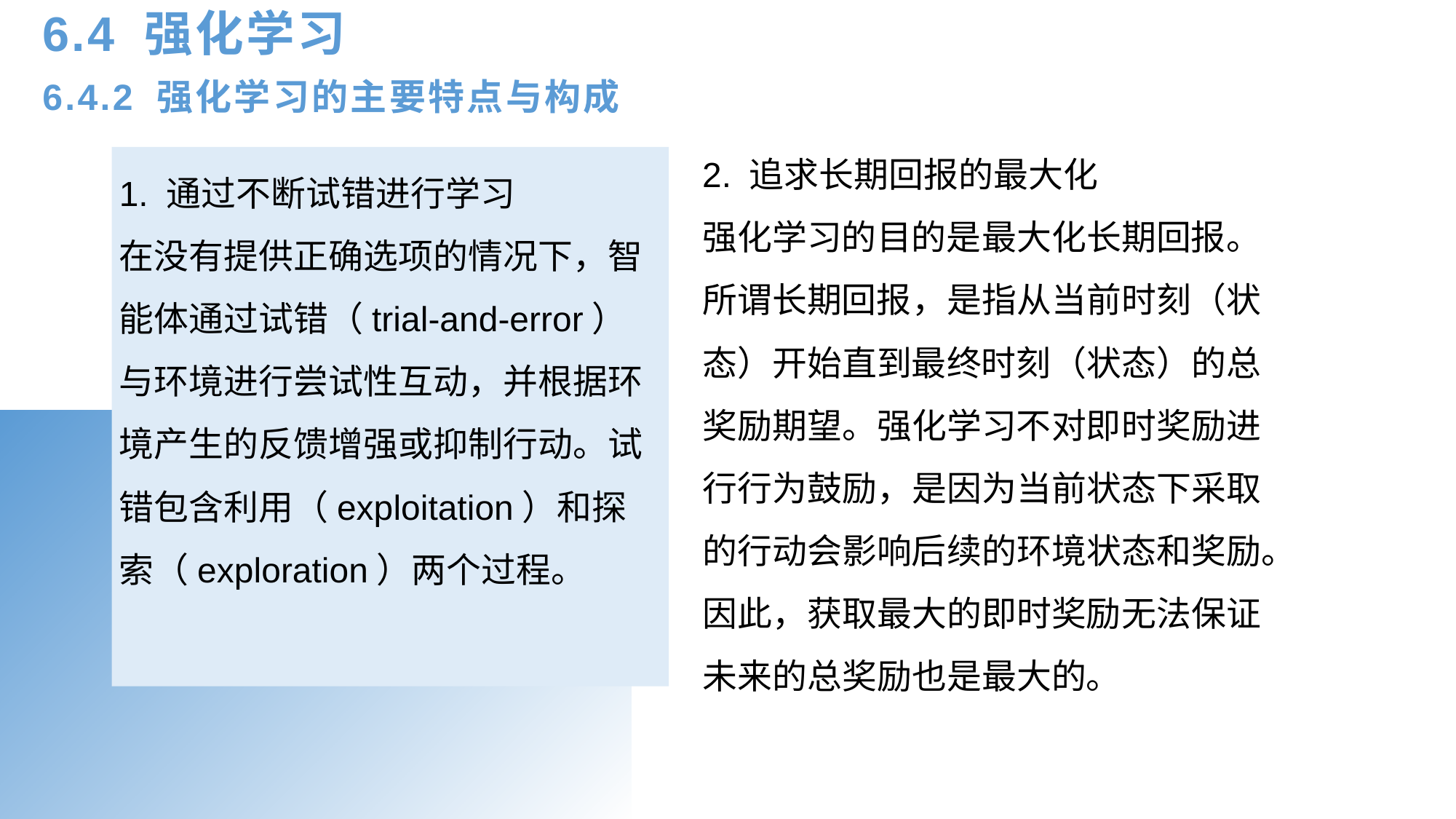

6.4 强化学习
6.4.2 强化学习的主要特点与构成
2. 追求长期回报的最大化
强化学习的目的是最大化长期回报。所谓长期回报，是指从当前时刻（状态）开始直到最终时刻（状态）的总奖励期望。强化学习不对即时奖励进行行为鼓励，是因为当前状态下采取的行动会影响后续的环境状态和奖励。因此，获取最大的即时奖励无法保证未来的总奖励也是最大的。
1. 通过不断试错进行学习
在没有提供正确选项的情况下，智能体通过试错（trial-and-error）与环境进行尝试性互动，并根据环境产生的反馈增强或抑制行动。试错包含利用（exploitation）和探索（exploration）两个过程。